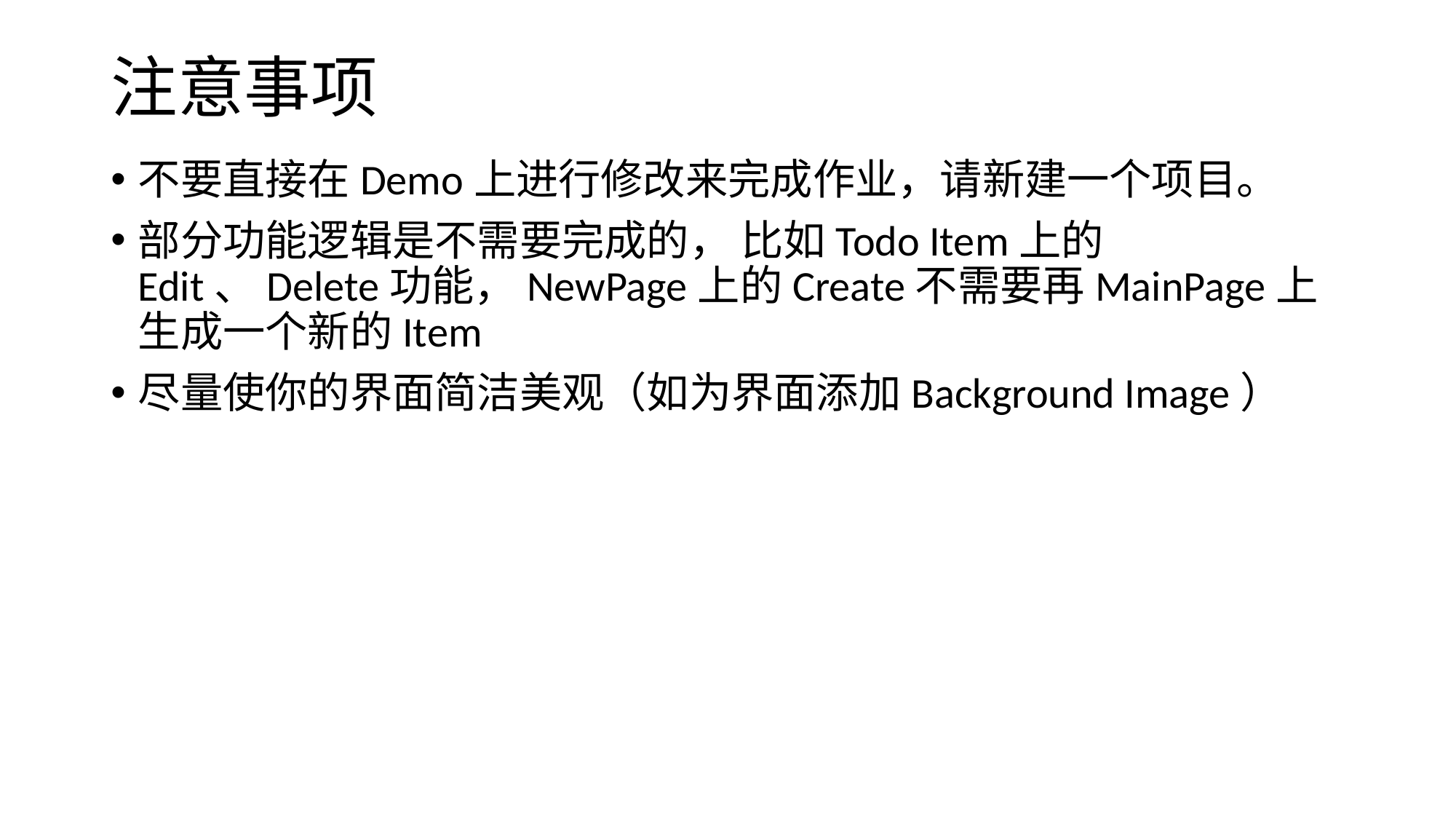

# 注意事项
不要直接在Demo上进行修改来完成作业，请新建一个项目。
部分功能逻辑是不需要完成的， 比如Todo Item上的Edit、Delete功能，NewPage上的Create不需要再MainPage上生成一个新的Item
尽量使你的界面简洁美观（如为界面添加Background Image）